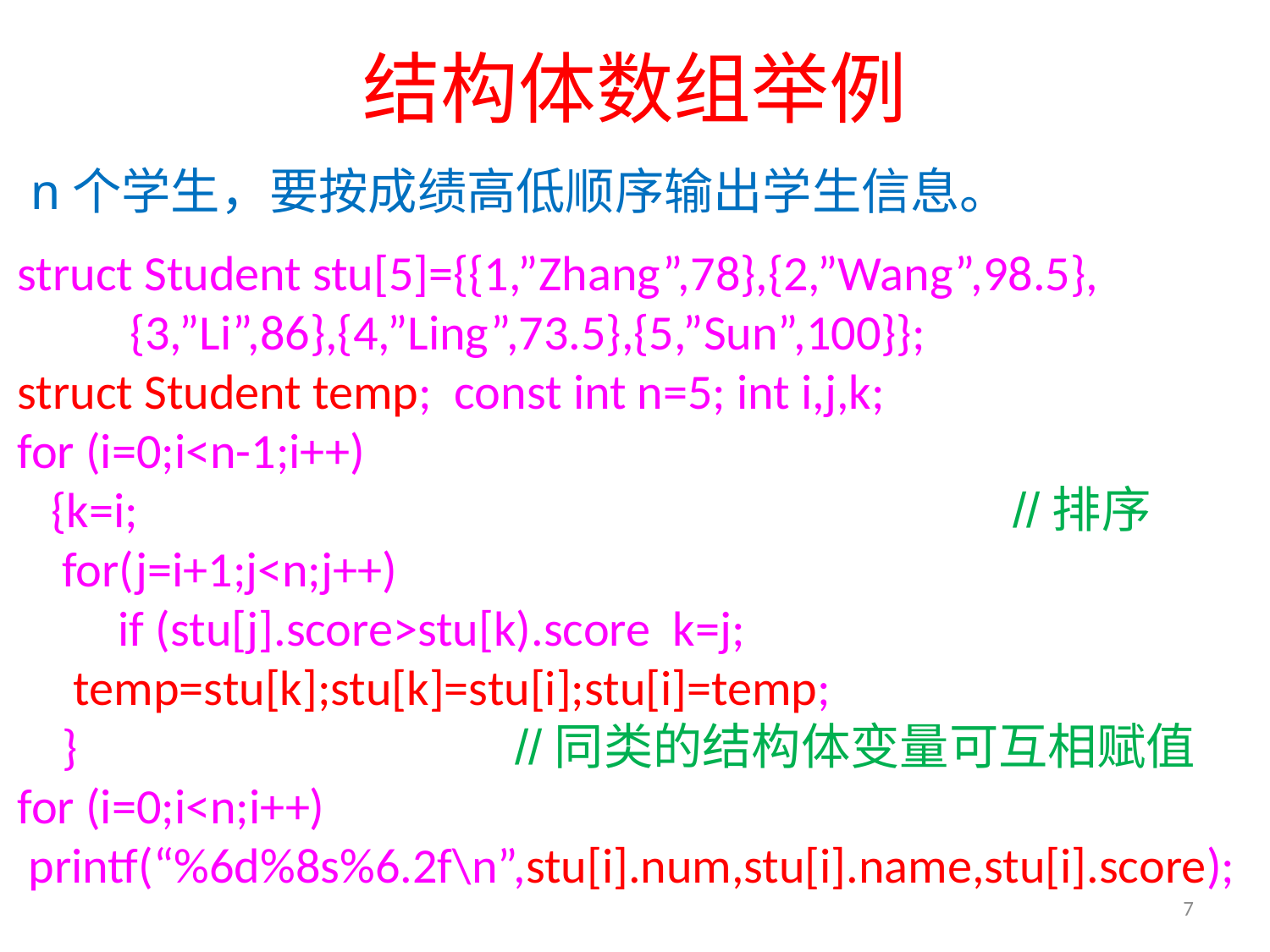

# 结构体数组举例
n个学生，要按成绩高低顺序输出学生信息。
struct Student stu[5]={{1,”Zhang”,78},{2,”Wang”,98.5},
          {3,”Li”,86},{4,”Ling”,73.5},{5,”Sun”,100}};
struct Student temp;  const int n=5; int i,j,k;
for (i=0;i<n-1;i++)
   {k=i;                                                                              //排序
    for(j=i+1;j<n;j++)
         if (stu[j].score>stu[k).score  k=j;
     temp=stu[k];stu[k]=stu[i];stu[i]=temp;
    }                                       //同类的结构体变量可互相赋值
for (i=0;i<n;i++)
 printf(“%6d%8s%6.2f\n”,stu[i].num,stu[i].name,stu[i].score);
7